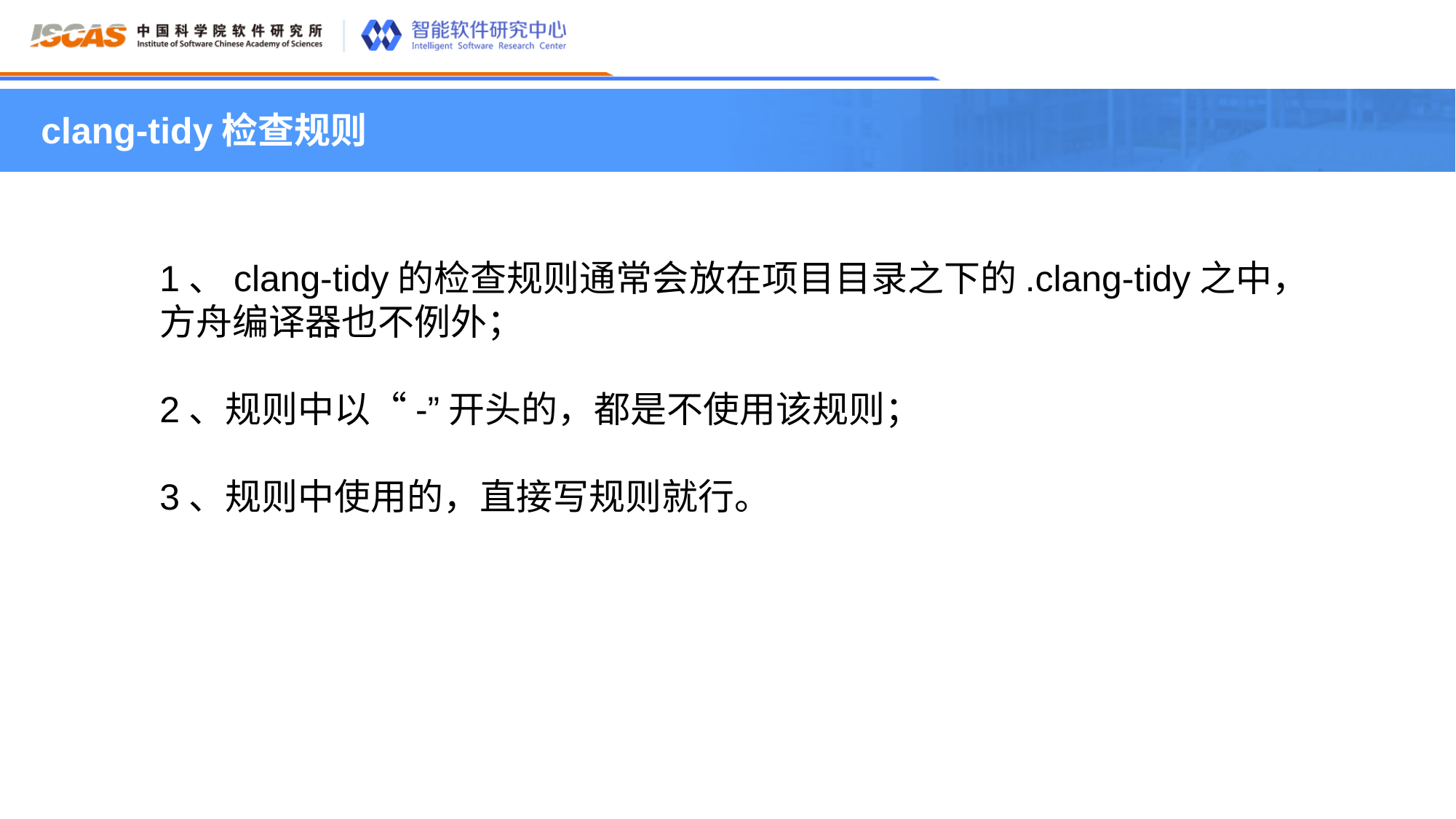

clang-tidy检查规则
1、clang-tidy的检查规则通常会放在项目目录之下的.clang-tidy之中，方舟编译器也不例外；

2、规则中以“-”开头的，都是不使用该规则；

3、规则中使用的，直接写规则就行。